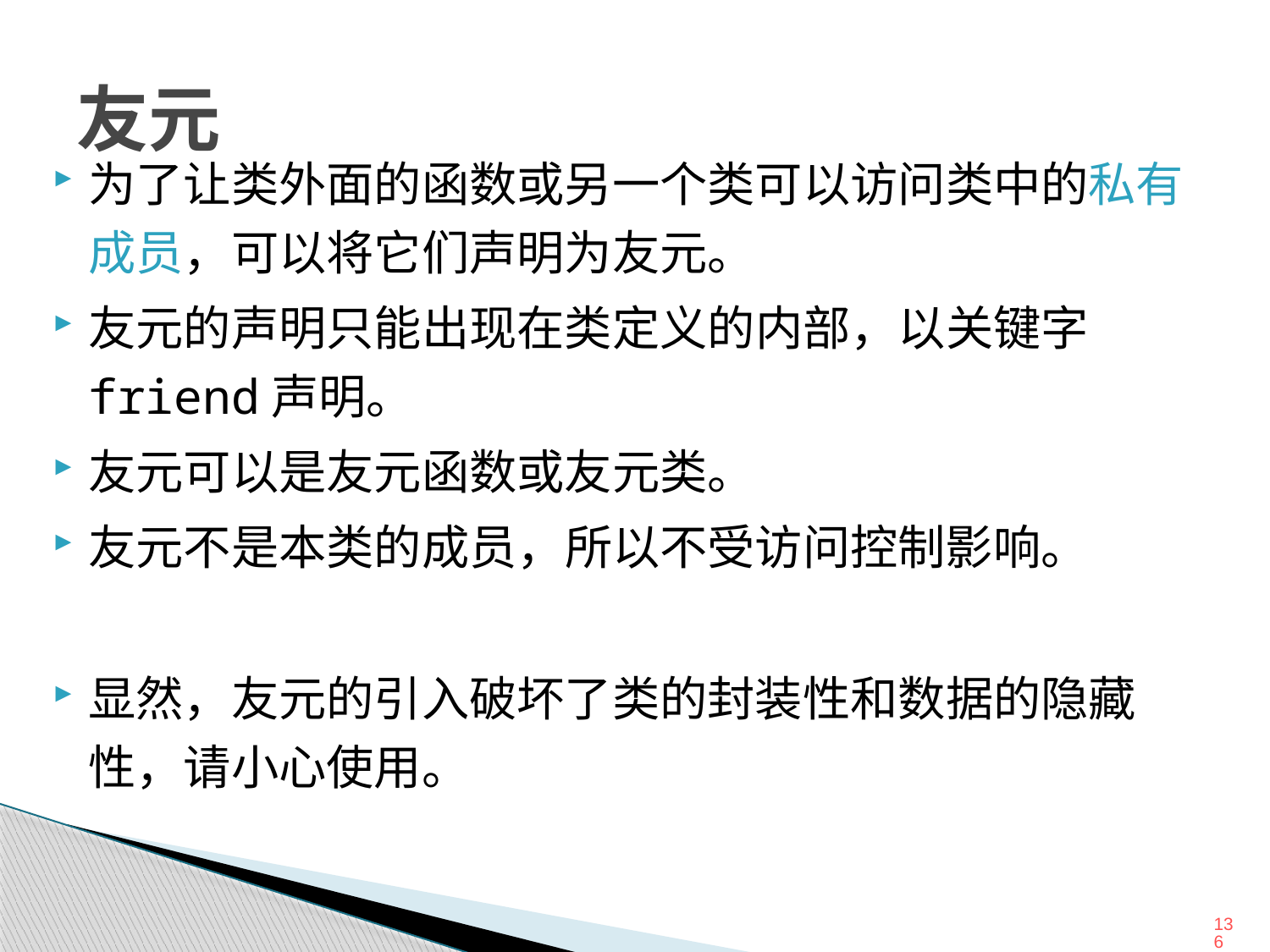

# 友元
为了让类外面的函数或另一个类可以访问类中的私有成员，可以将它们声明为友元。
友元的声明只能出现在类定义的内部，以关键字friend声明。
友元可以是友元函数或友元类。
友元不是本类的成员，所以不受访问控制影响。

显然，友元的引入破坏了类的封装性和数据的隐藏性，请小心使用。
136